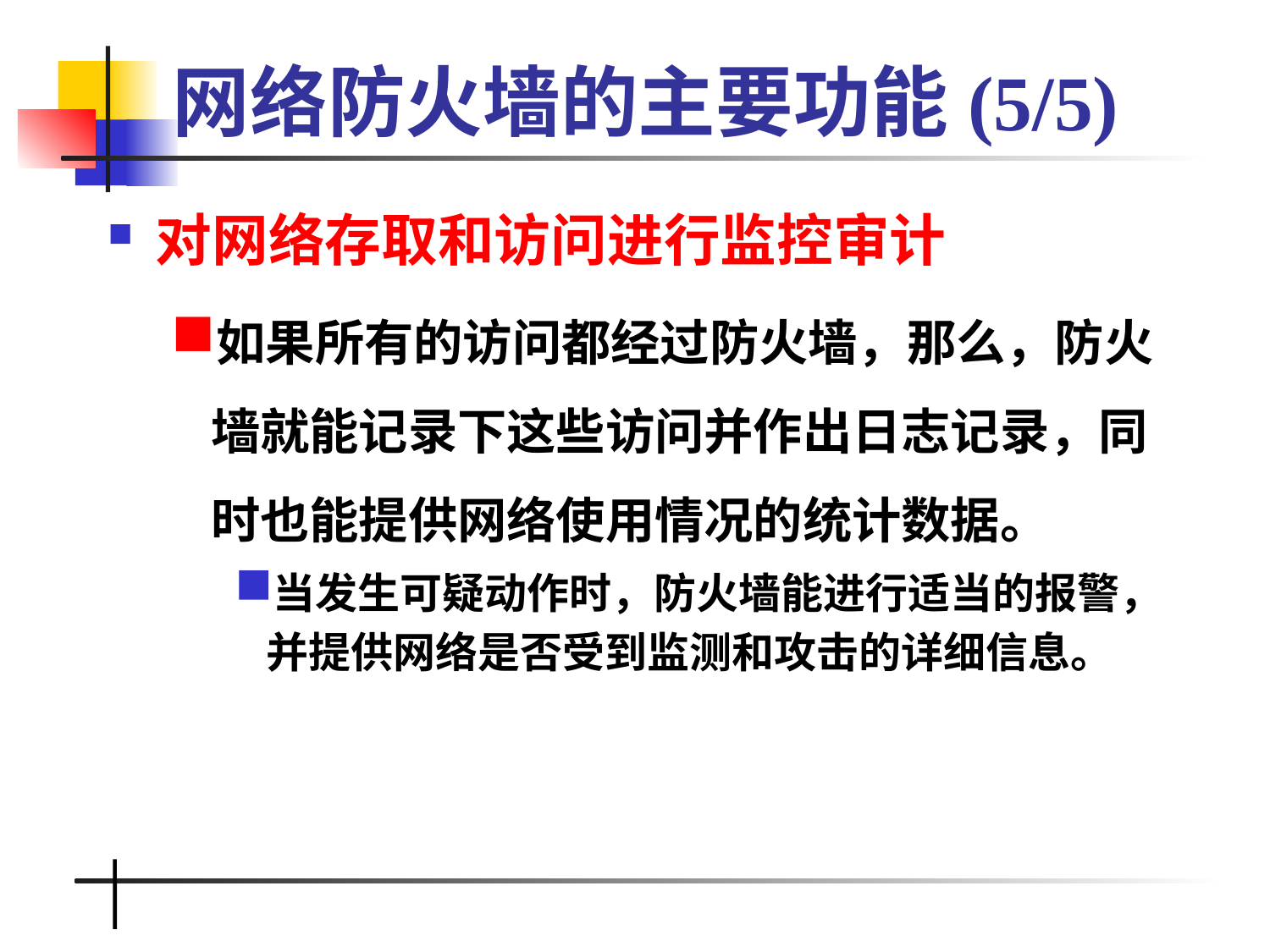

# 网络防火墙的主要功能(5/5)
对网络存取和访问进行监控审计
如果所有的访问都经过防火墙，那么，防火墙就能记录下这些访问并作出日志记录，同时也能提供网络使用情况的统计数据。
当发生可疑动作时，防火墙能进行适当的报警，并提供网络是否受到监测和攻击的详细信息。